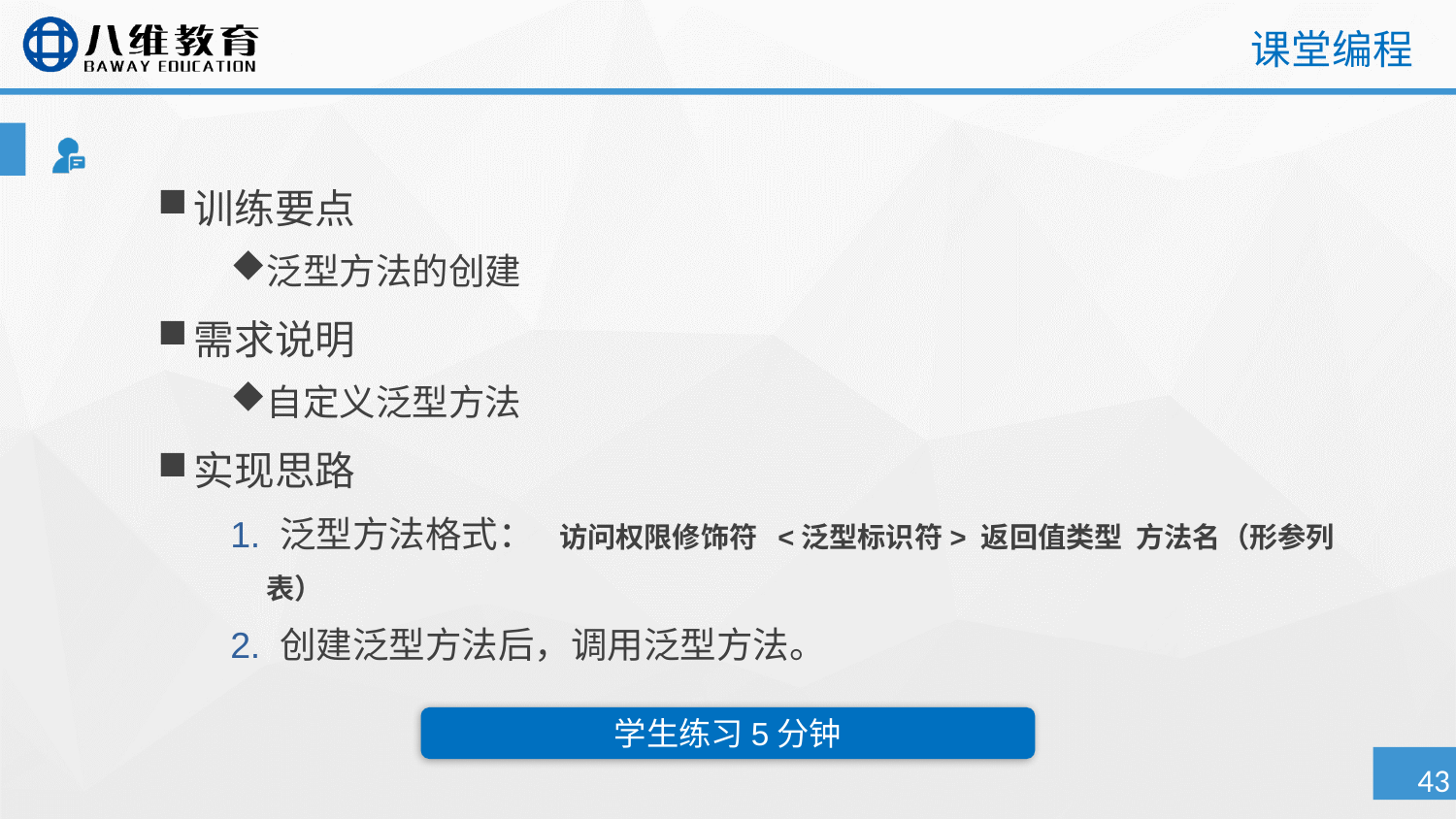

# 课堂编程
训练要点
泛型方法的创建
需求说明
自定义泛型方法
实现思路
1. 泛型方法格式：   访问权限修饰符  <泛型标识符> 返回值类型  方法名（形参列表）
2. 创建泛型方法后，调用泛型方法。
学生练习5分钟